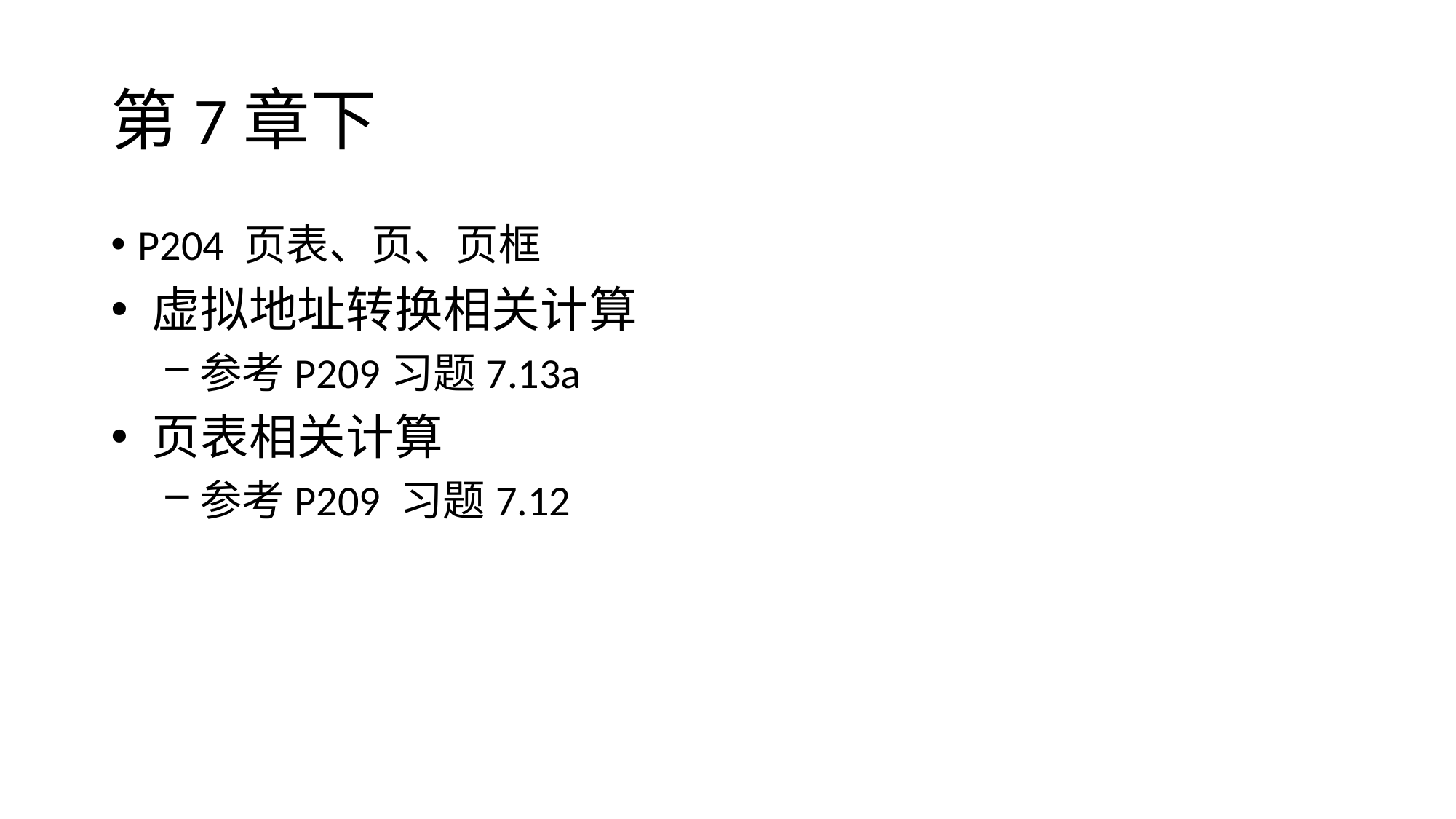

# 第7章下
P204 页表、页、页框
虚拟地址转换相关计算
参考P209习题7.13a
页表相关计算
参考P209 习题7.12